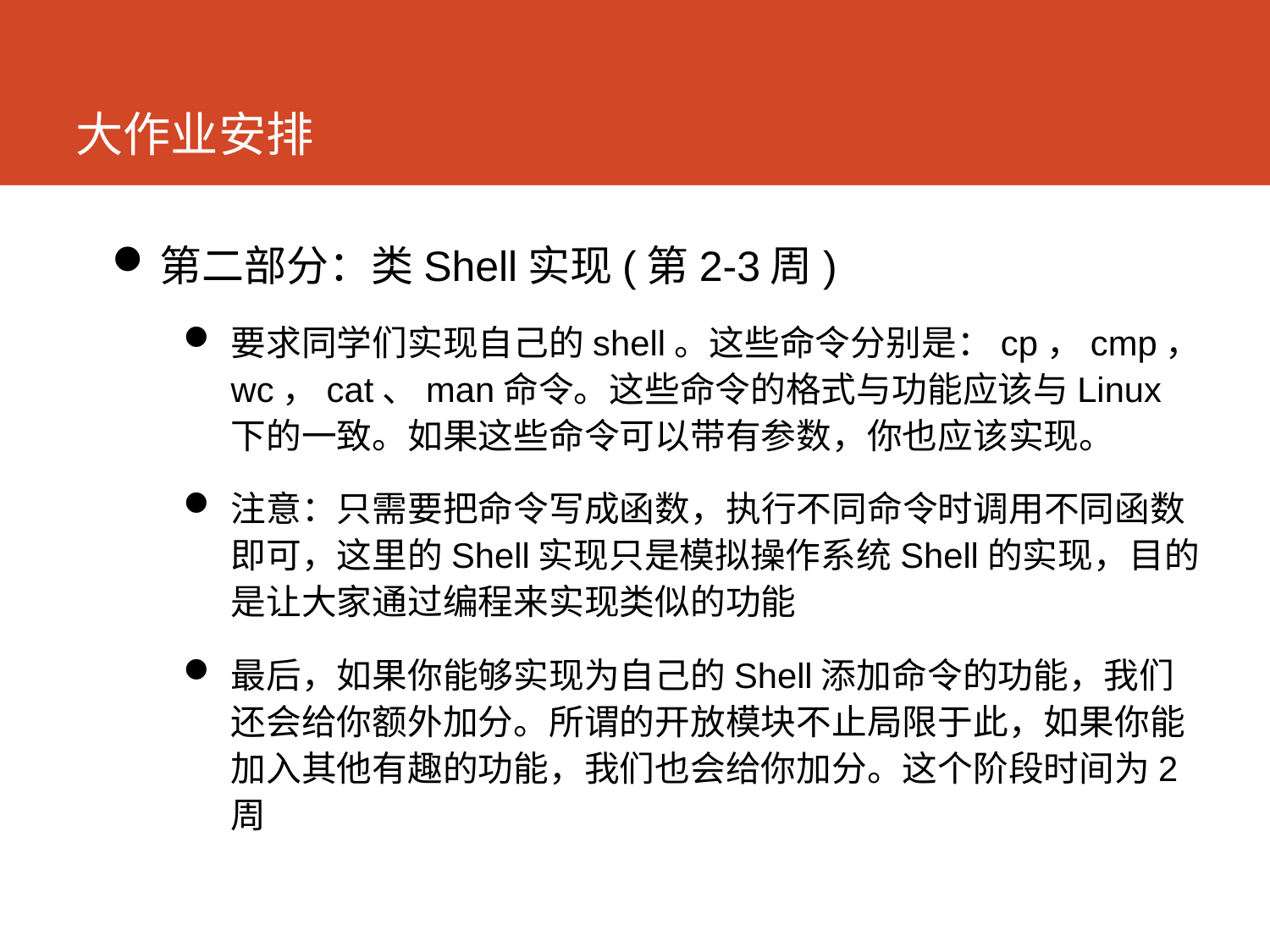

# 大作业安排
第二部分：类Shell实现(第2-3周)
要求同学们实现自己的shell。这些命令分别是：cp，cmp，wc，cat、man命令。这些命令的格式与功能应该与Linux下的一致。如果这些命令可以带有参数，你也应该实现。
注意：只需要把命令写成函数，执行不同命令时调用不同函数即可，这里的Shell实现只是模拟操作系统Shell的实现，目的是让大家通过编程来实现类似的功能
最后，如果你能够实现为自己的Shell添加命令的功能，我们还会给你额外加分。所谓的开放模块不止局限于此，如果你能加入其他有趣的功能，我们也会给你加分。这个阶段时间为2周